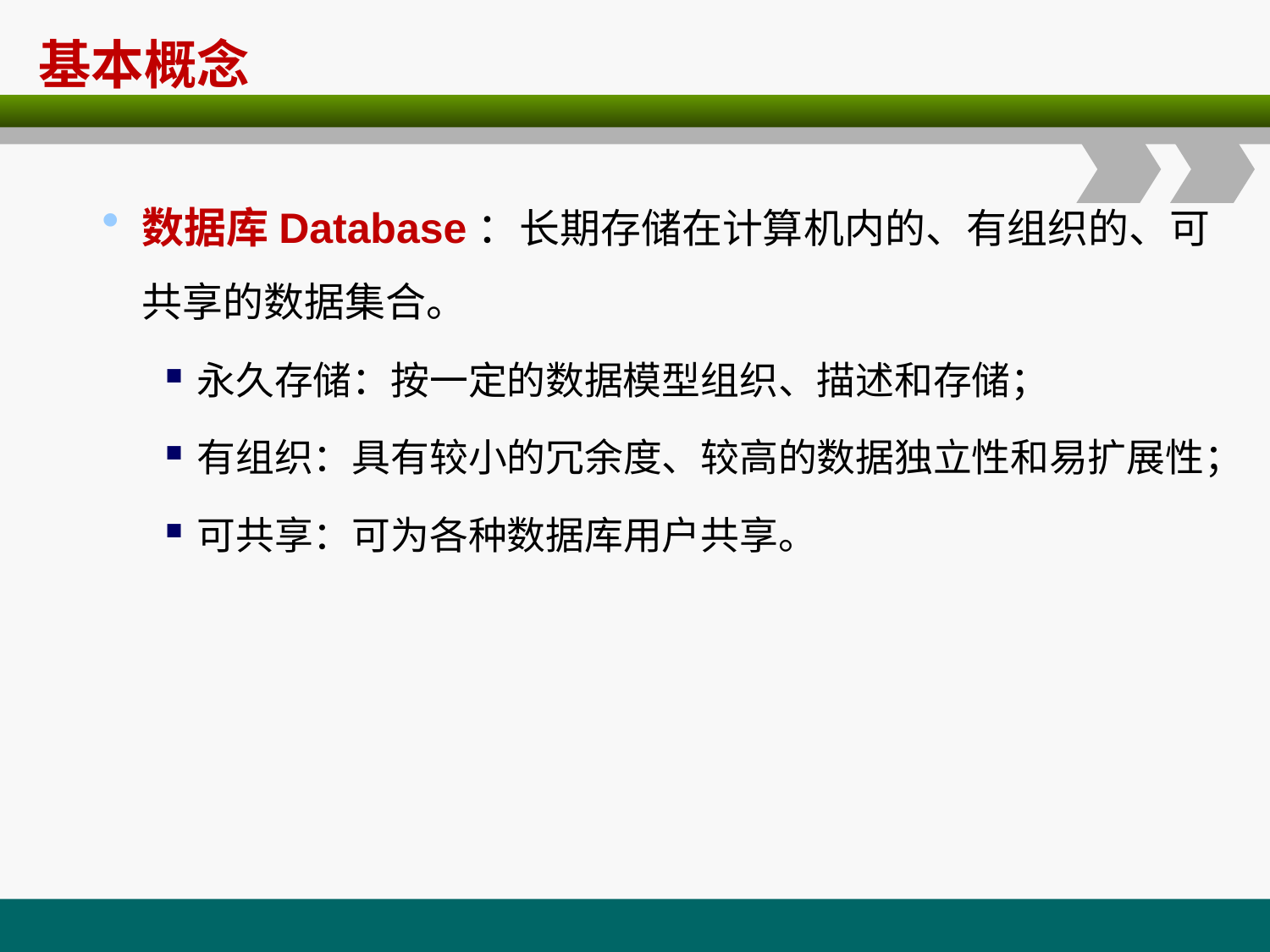

# 基本概念
数据库Database：长期存储在计算机内的、有组织的、可共享的数据集合。
永久存储：按一定的数据模型组织、描述和存储；
有组织：具有较小的冗余度、较高的数据独立性和易扩展性；
可共享：可为各种数据库用户共享。